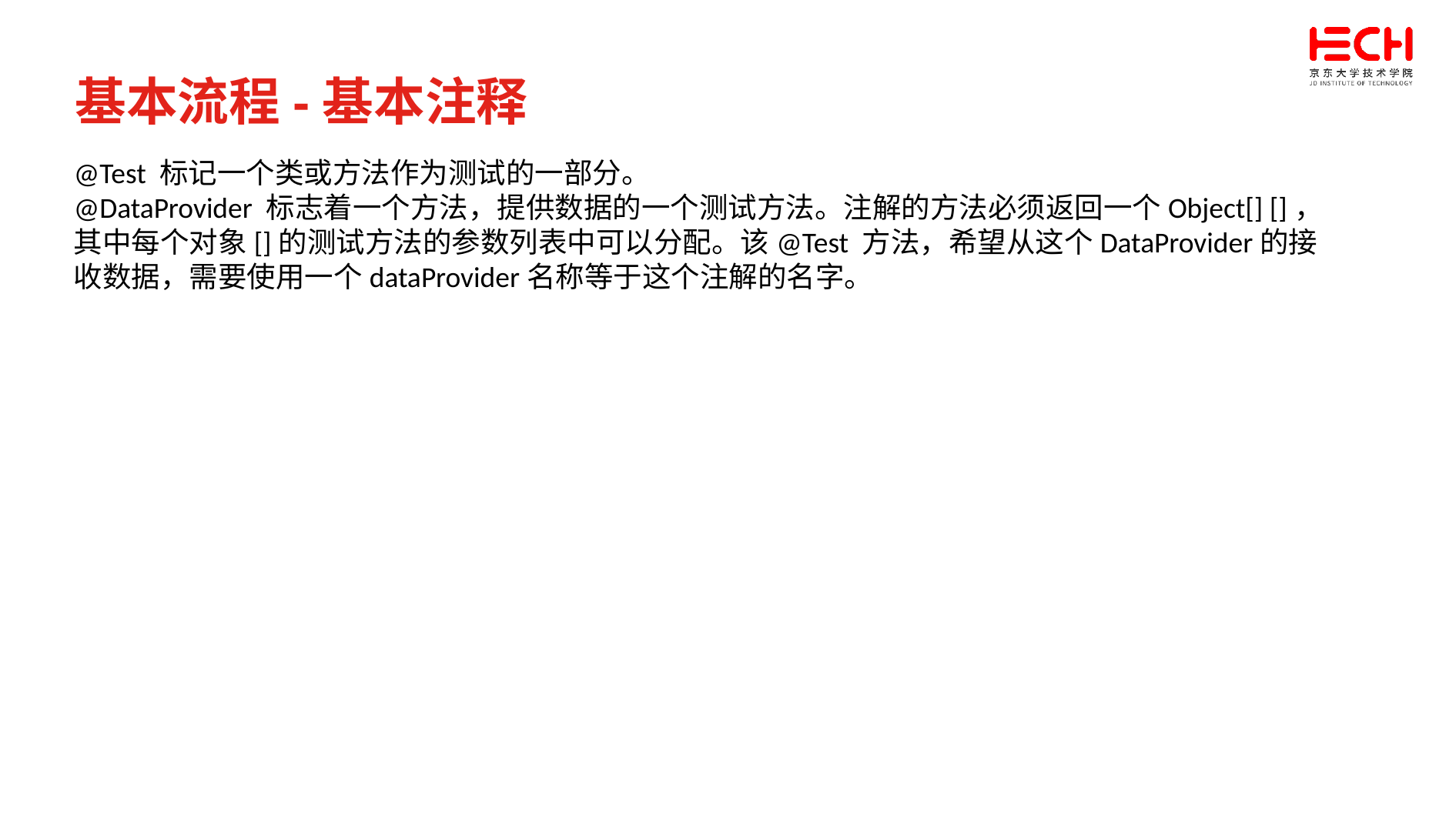

基本流程-基本注释
@Test 标记一个类或方法作为测试的一部分。
@DataProvider 标志着一个方法，提供数据的一个测试方法。注解的方法必须返回一个Object[] []，其中每个对象[]的测试方法的参数列表中可以分配。该@Test 方法，希望从这个DataProvider的接收数据，需要使用一个dataProvider名称等于这个注解的名字。